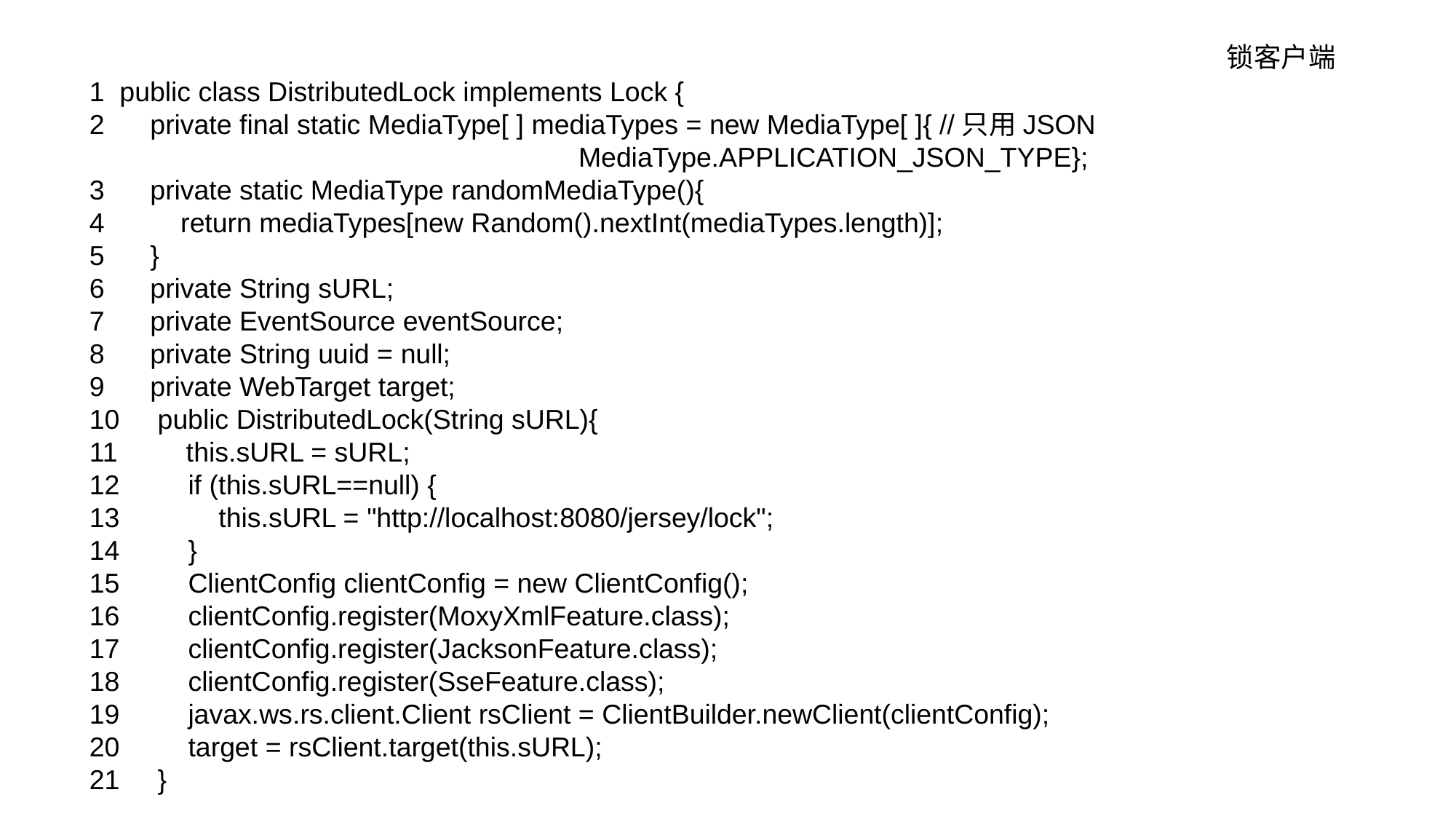

锁客户端
1  public class DistributedLock implements Lock {
2      private final static MediaType[ ] mediaTypes = new MediaType[ ]{ //只用JSON
                                                                MediaType.APPLICATION_JSON_TYPE};
3      private static MediaType randomMediaType(){
4          return mediaTypes[new Random().nextInt(mediaTypes.length)];
5      }
6      private String sURL;
7      private EventSource eventSource;
8      private String uuid = null;
9      private WebTarget target;
10     public DistributedLock(String sURL){
11         this.sURL = sURL;
12         if (this.sURL==null) {
13             this.sURL = "http://localhost:8080/jersey/lock";
14         }
15         ClientConfig clientConfig = new ClientConfig();
16         clientConfig.register(MoxyXmlFeature.class);
17         clientConfig.register(JacksonFeature.class);
18         clientConfig.register(SseFeature.class);
19         javax.ws.rs.client.Client rsClient = ClientBuilder.newClient(clientConfig);
20         target = rsClient.target(this.sURL);
21     }